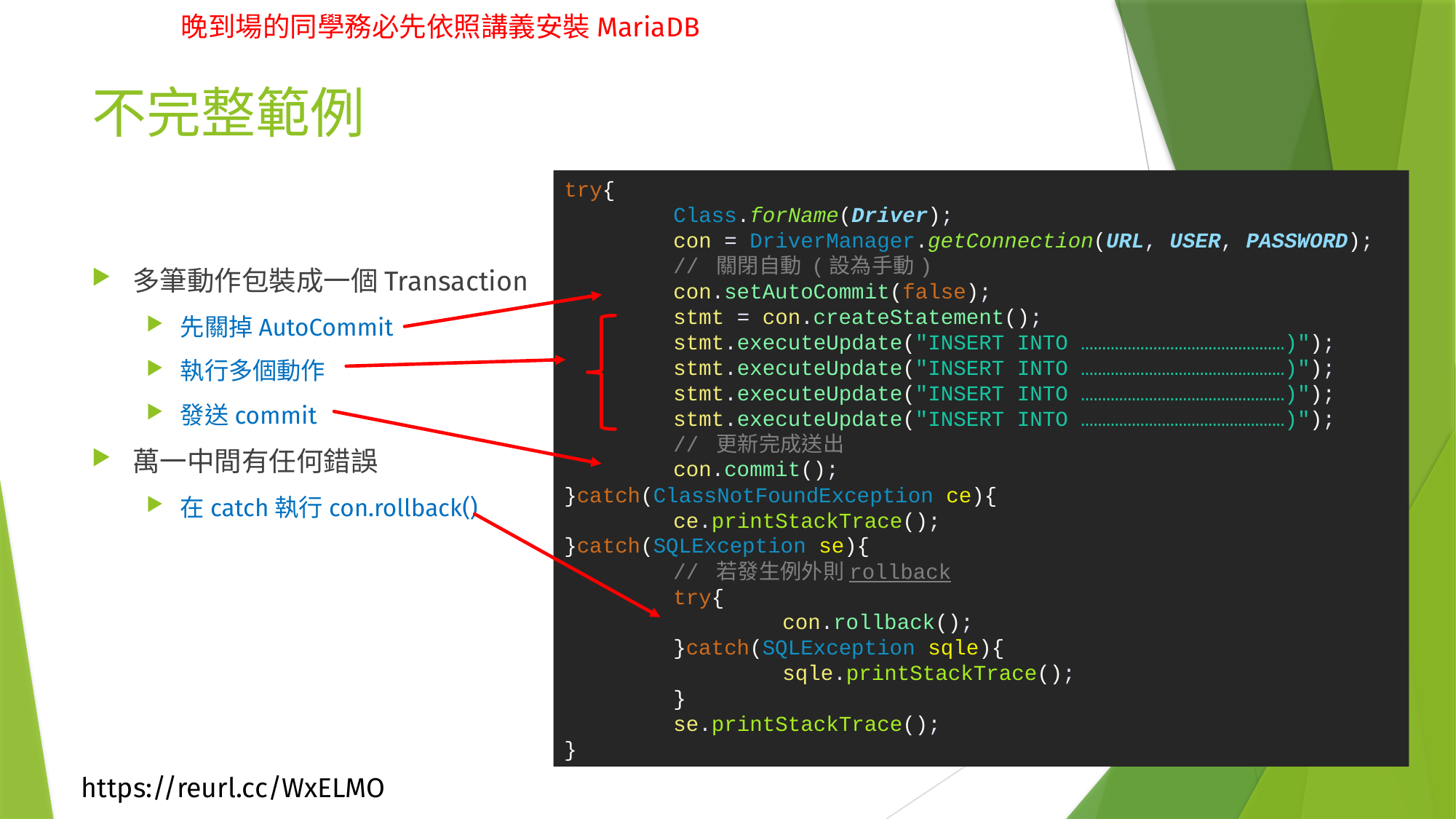

# 不完整範例
try{
	Class.forName(Driver);
	con = DriverManager.getConnection(URL, USER, PASSWORD);
	// 關閉自動 (設為手動)
	con.setAutoCommit(false);
	stmt = con.createStatement();
	stmt.executeUpdate("INSERT INTO …………………………………………)");
	stmt.executeUpdate("INSERT INTO …………………………………………)");
	stmt.executeUpdate("INSERT INTO …………………………………………)");
	stmt.executeUpdate("INSERT INTO …………………………………………)");
	// 更新完成送出
	con.commit();
}catch(ClassNotFoundException ce){
	ce.printStackTrace();
}catch(SQLException se){
	// 若發生例外則rollback
	try{
		con.rollback();
	}catch(SQLException sqle){
		sqle.printStackTrace();
	}
	se.printStackTrace();
}
多筆動作包裝成一個Transaction
先關掉AutoCommit
執行多個動作
發送commit
萬一中間有任何錯誤
在catch執行con.rollback()